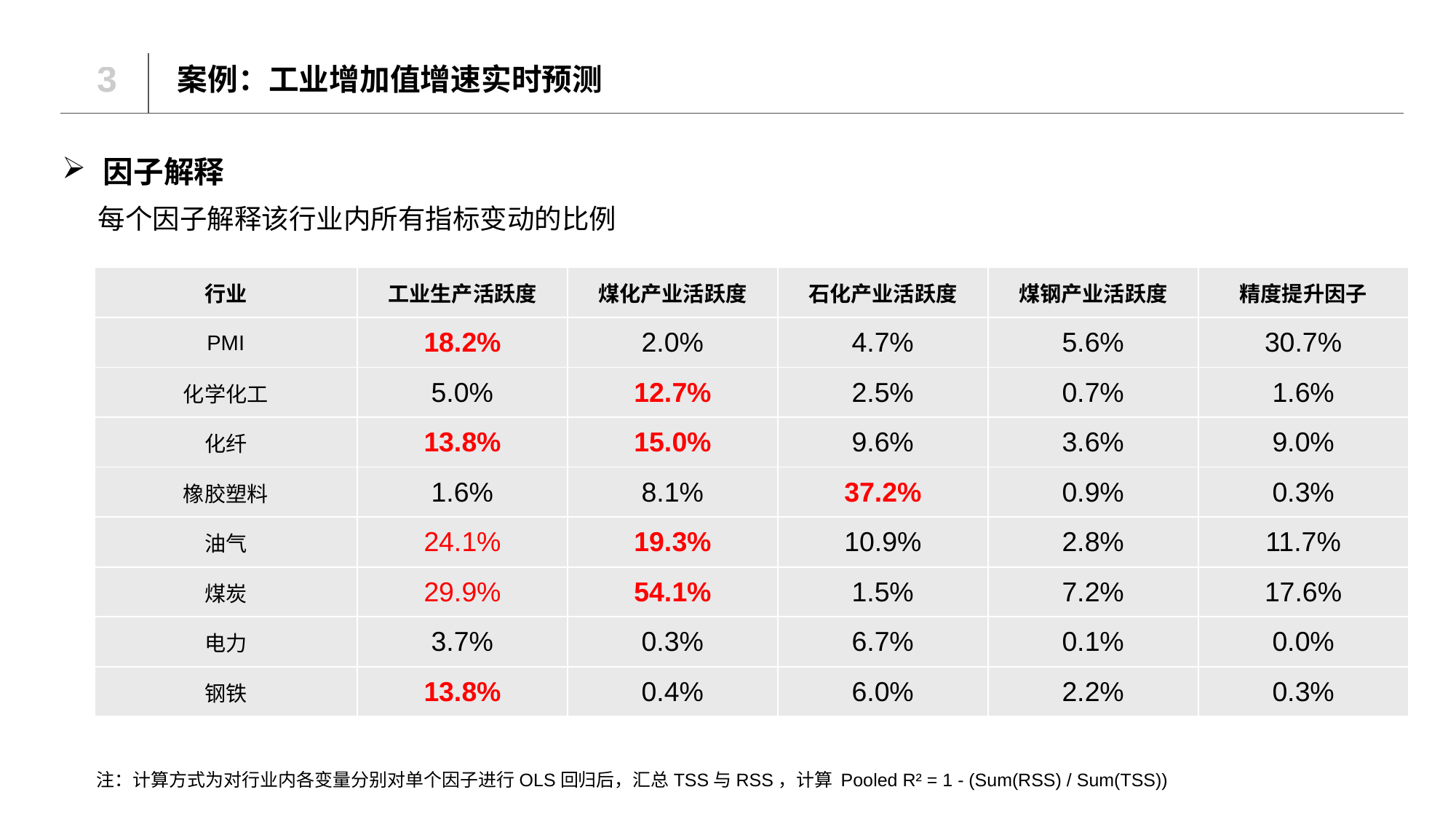

3
案例：工业增加值增速实时预测
因子解释
每个因子解释该行业内所有指标变动的比例
| 行业 | 工业生产活跃度 | 煤化产业活跃度 | 石化产业活跃度 | 煤钢产业活跃度 | 精度提升因子 |
| --- | --- | --- | --- | --- | --- |
| PMI | 18.2% | 2.0% | 4.7% | 5.6% | 30.7% |
| 化学化工 | 5.0% | 12.7% | 2.5% | 0.7% | 1.6% |
| 化纤 | 13.8% | 15.0% | 9.6% | 3.6% | 9.0% |
| 橡胶塑料 | 1.6% | 8.1% | 37.2% | 0.9% | 0.3% |
| 油气 | 24.1% | 19.3% | 10.9% | 2.8% | 11.7% |
| 煤炭 | 29.9% | 54.1% | 1.5% | 7.2% | 17.6% |
| 电力 | 3.7% | 0.3% | 6.7% | 0.1% | 0.0% |
| 钢铁 | 13.8% | 0.4% | 6.0% | 2.2% | 0.3% |
注：计算方式为对行业内各变量分别对单个因子进行OLS回归后，汇总TSS与RSS，计算 Pooled R² = 1 - (Sum(RSS) / Sum(TSS))